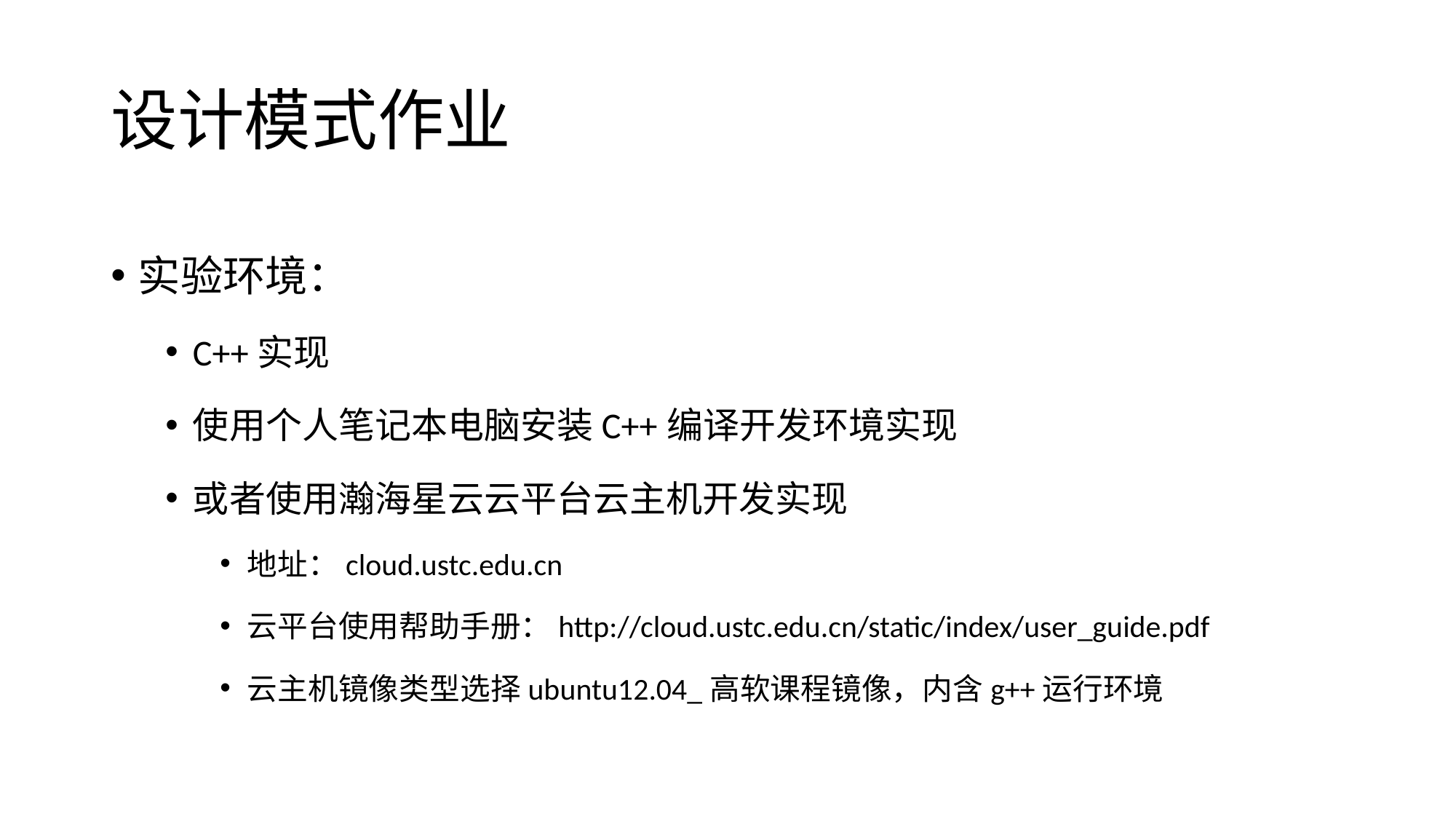

# 设计模式作业
实验环境：
C++实现
使用个人笔记本电脑安装C++编译开发环境实现
或者使用瀚海星云云平台云主机开发实现
地址：cloud.ustc.edu.cn
云平台使用帮助手册：http://cloud.ustc.edu.cn/static/index/user_guide.pdf
云主机镜像类型选择ubuntu12.04_高软课程镜像，内含g++运行环境